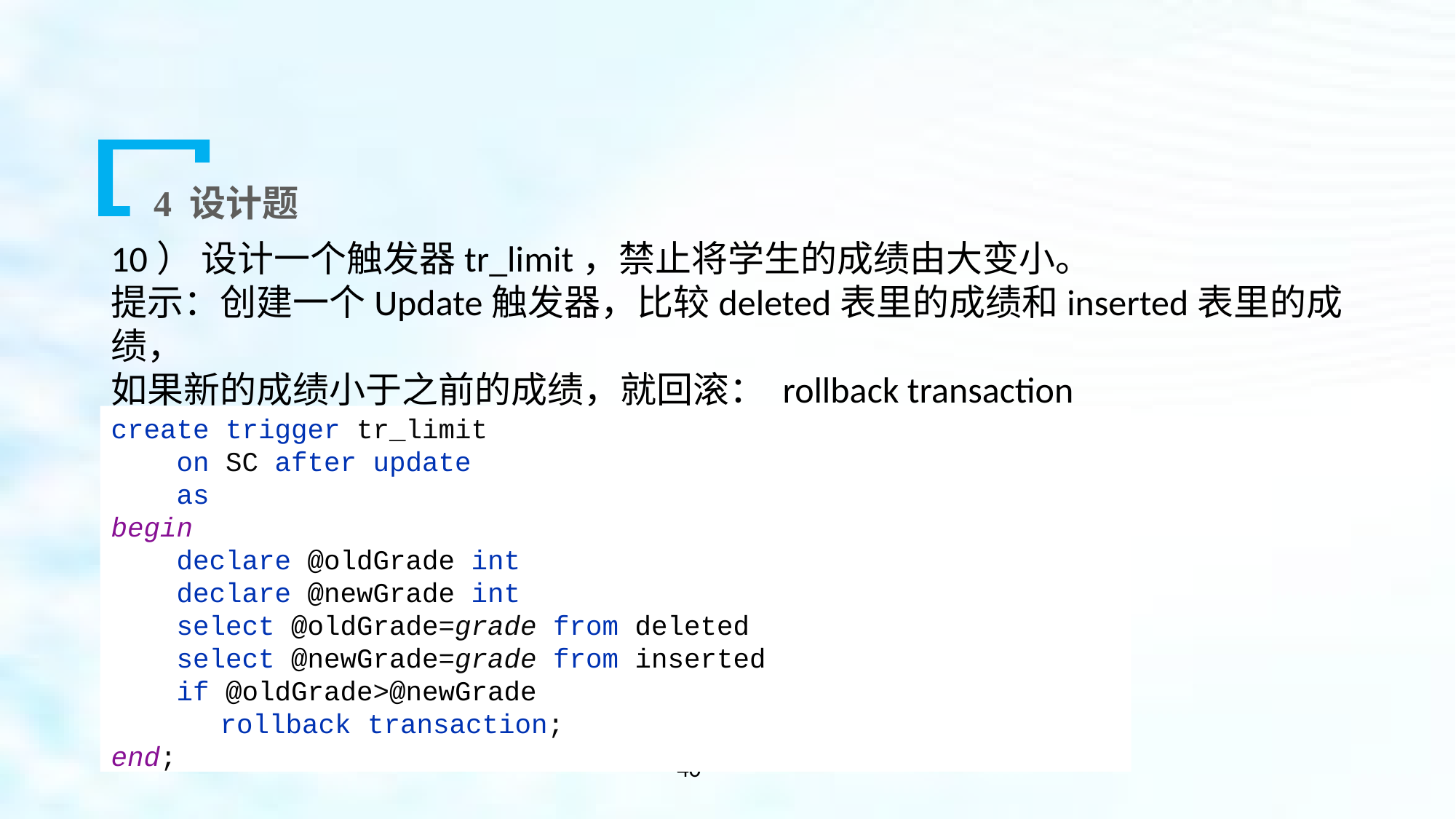

4 设计题
10） 设计一个触发器tr_limit，禁止将学生的成绩由大变小。
提示：创建一个Update触发器，比较deleted表里的成绩和inserted表里的成绩，
如果新的成绩小于之前的成绩，就回滚： rollback transaction
create trigger tr_limit
    on SC after update
    as
begin
    declare @oldGrade int
    declare @newGrade int
    select @oldGrade=grade from deleted
    select @newGrade=grade from inserted
    if @oldGrade>@newGrade
	rollback transaction;
end;